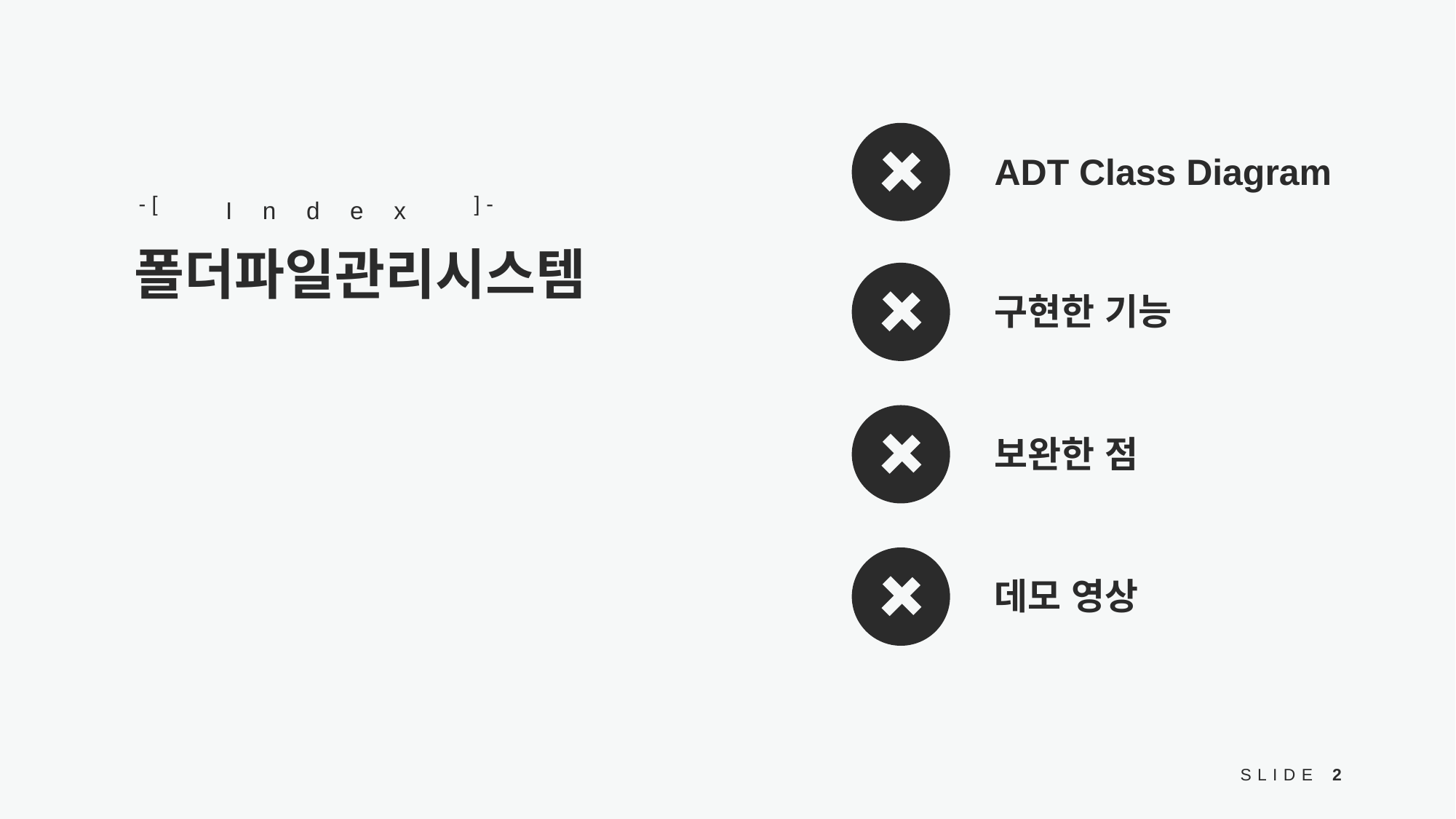

ADT Class Diagram
-[
]-
Index
폴더파일관리시스템

구현한 기능

보완한 점

데모 영상